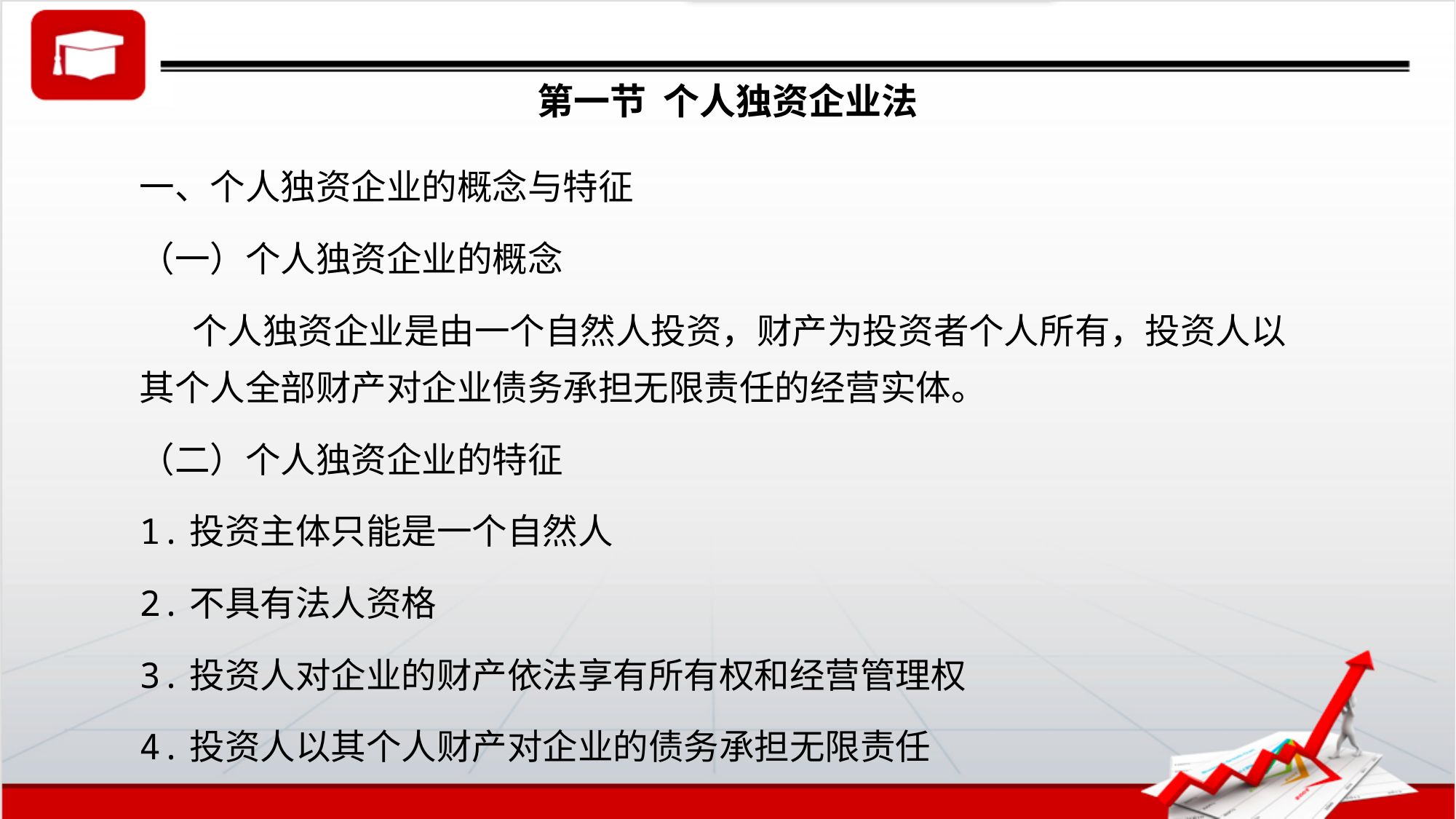

# 第一节  个人独资企业法
一、个人独资企业的概念与特征
（一）个人独资企业的概念
个人独资企业是由一个自然人投资，财产为投资者个人所有，投资人以其个人全部财产对企业债务承担无限责任的经营实体。
（二）个人独资企业的特征
1.投资主体只能是一个自然人
2.不具有法人资格
3.投资人对企业的财产依法享有所有权和经营管理权
4.投资人以其个人财产对企业的债务承担无限责任